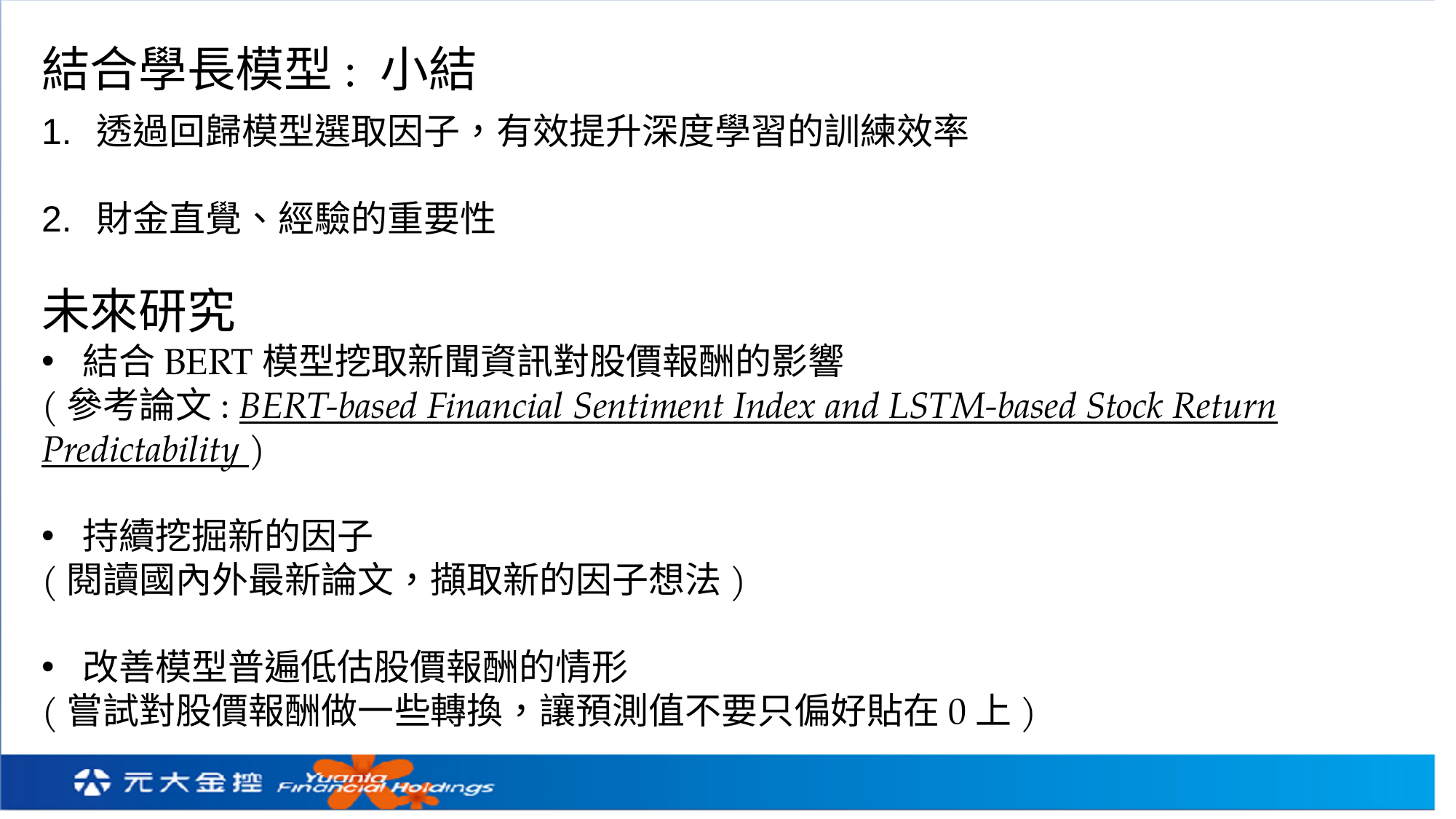

結合學長模型: 小結
透過回歸模型選取因子，有效提升深度學習的訓練效率

財金直覺、經驗的重要性

未來研究
結合BERT模型挖取新聞資訊對股價報酬的影響
(參考論文: BERT-based Financial Sentiment Index and LSTM-based Stock Return Predictability )

持續挖掘新的因子
(閱讀國內外最新論文，擷取新的因子想法)

改善模型普遍低估股價報酬的情形
(嘗試對股價報酬做一些轉換，讓預測值不要只偏好貼在0上)